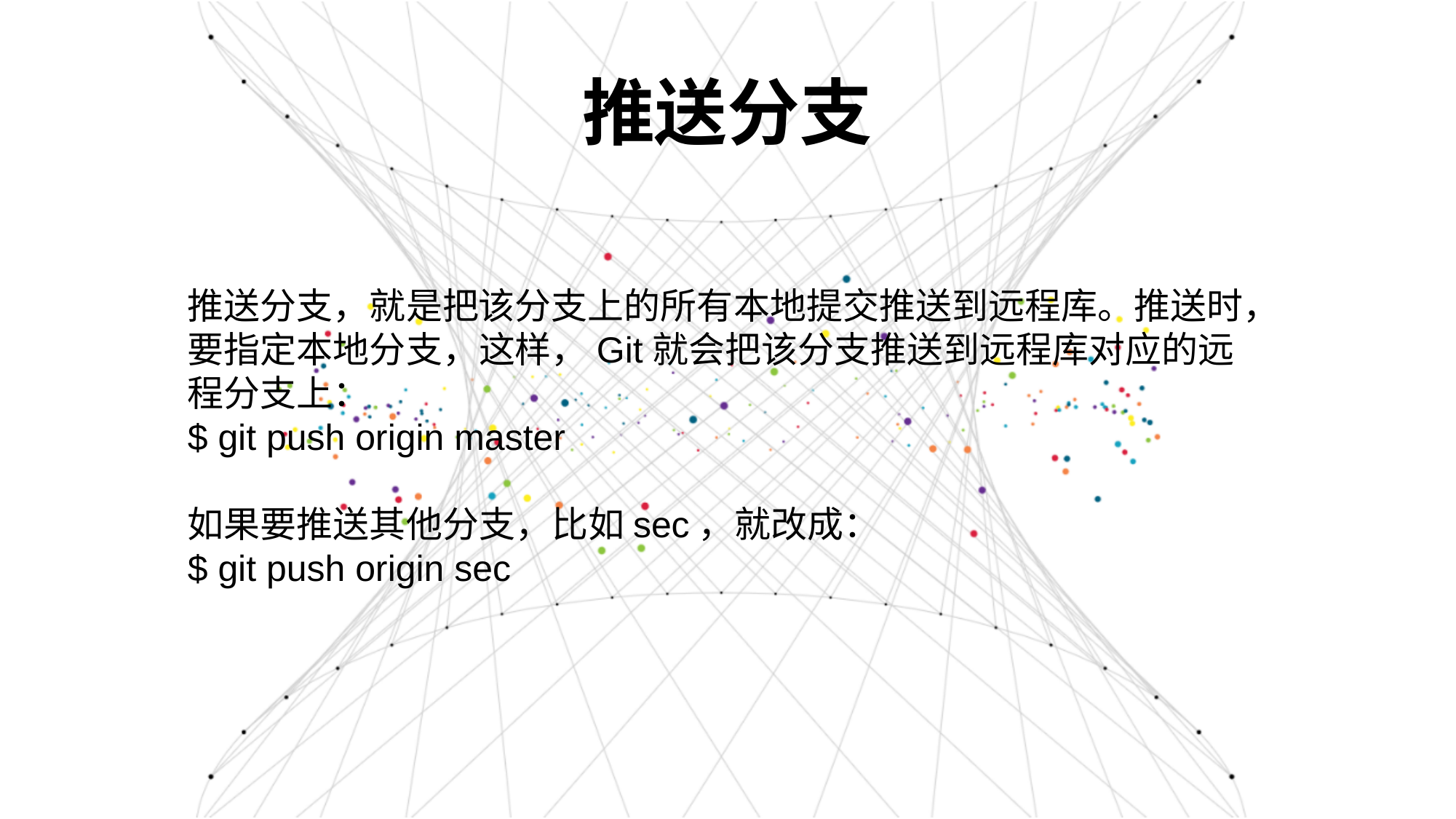

# 推送分支
推送分支，就是把该分支上的所有本地提交推送到远程库。推送时，要指定本地分支，这样，Git就会把该分支推送到远程库对应的远程分支上：
$ git push origin master

如果要推送其他分支，比如sec，就改成：
$ git push origin sec